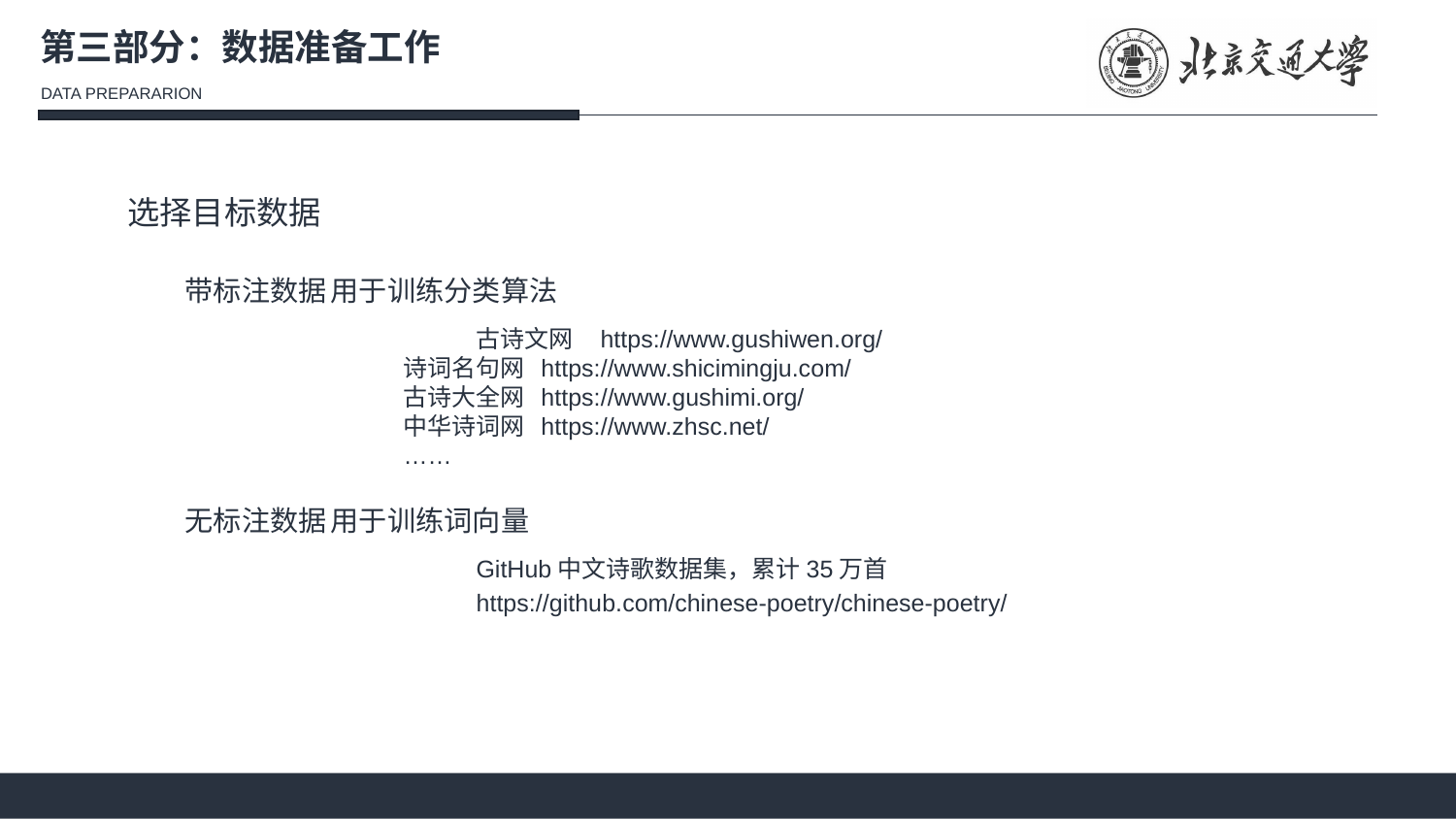

第三部分：数据准备工作
DATA PREPARARION
选择目标数据
带标注数据	用于训练分类算法
		古诗文网    https://www.gushiwen.org/
诗词名句网  https://www.shicimingju.com/
古诗大全网  https://www.gushimi.org/
中华诗词网  https://www.zhsc.net/
……

无标注数据	用于训练词向量
		GitHub中文诗歌数据集，累计35万首
		https://github.com/chinese-poetry/chinese-poetry/